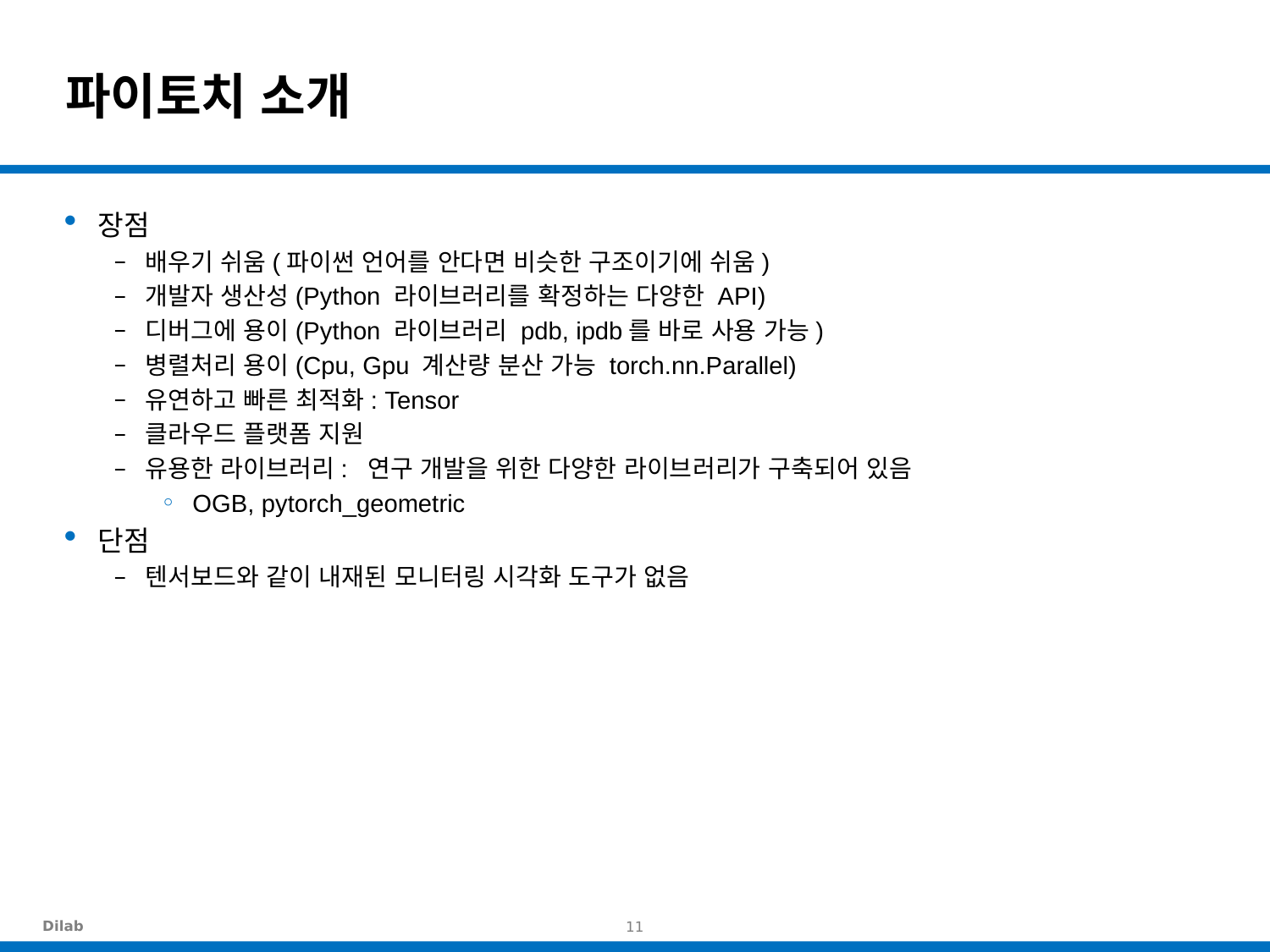

# 파이토치 소개
장점
배우기 쉬움(파이썬 언어를 안다면 비슷한 구조이기에 쉬움)
개발자 생산성(Python 라이브러리를 확정하는 다양한 API)
디버그에 용이(Python 라이브러리 pdb, ipdb를 바로 사용 가능)
병렬처리 용이(Cpu, Gpu 계산량 분산 가능 torch.nn.Parallel)
유연하고 빠른 최적화: Tensor
클라우드 플랫폼 지원
유용한 라이브러리:  연구 개발을 위한 다양한 라이브러리가 구축되어 있음
OGB, pytorch_geometric
단점
텐서보드와 같이 내재된 모니터링 시각화 도구가 없음